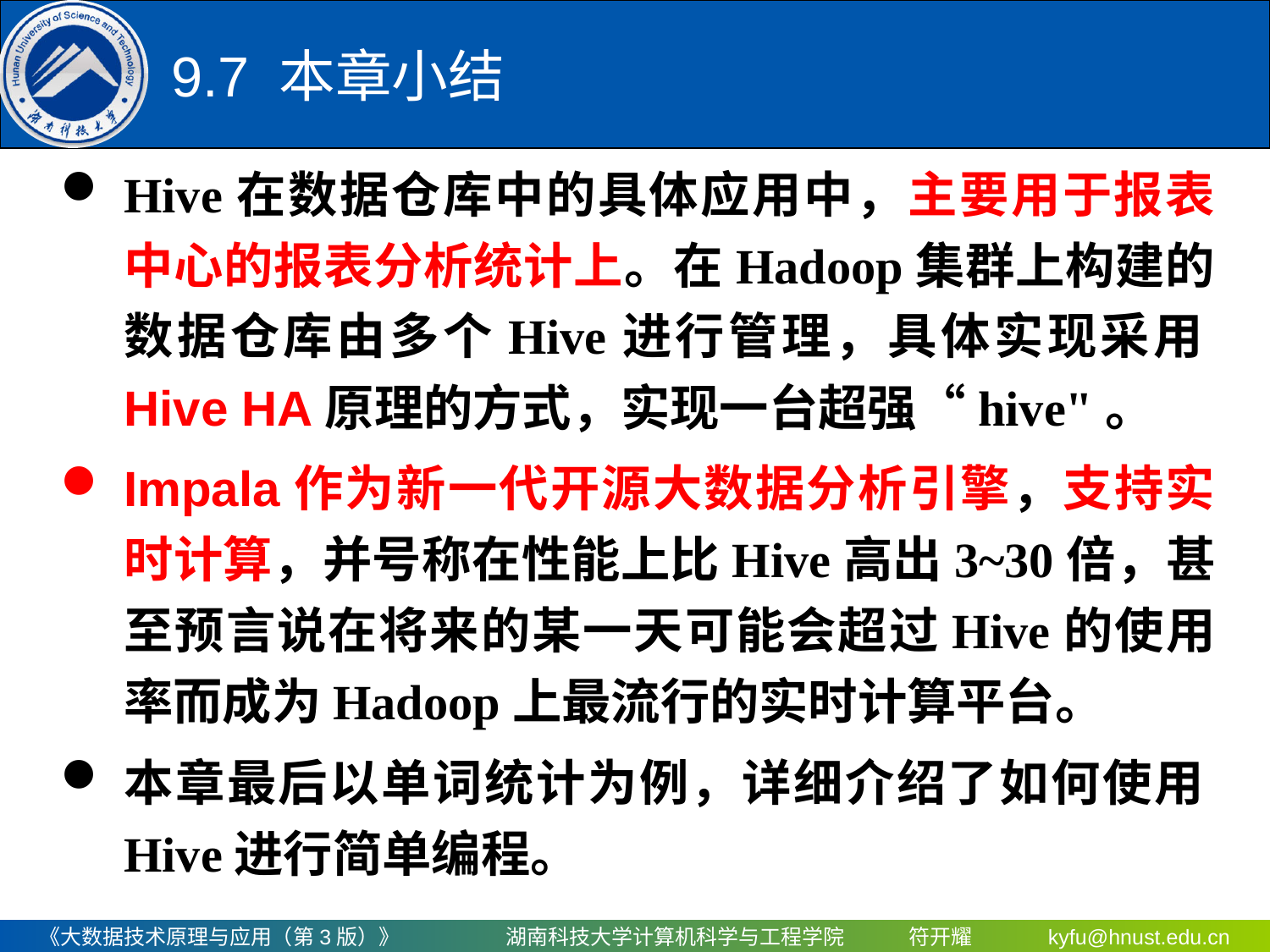

9.7 本章小结
Hive在数据仓库中的具体应用中，主要用于报表中心的报表分析统计上。在Hadoop集群上构建的数据仓库由多个Hive进行管理，具体实现采用Hive HA原理的方式，实现一台超强“hive"。
Impala作为新一代开源大数据分析引擎，支持实时计算，并号称在性能上比Hive高出3~30倍，甚至预言说在将来的某一天可能会超过Hive的使用率而成为Hadoop上最流行的实时计算平台。
本章最后以单词统计为例，详细介绍了如何使用Hive进行简单编程。